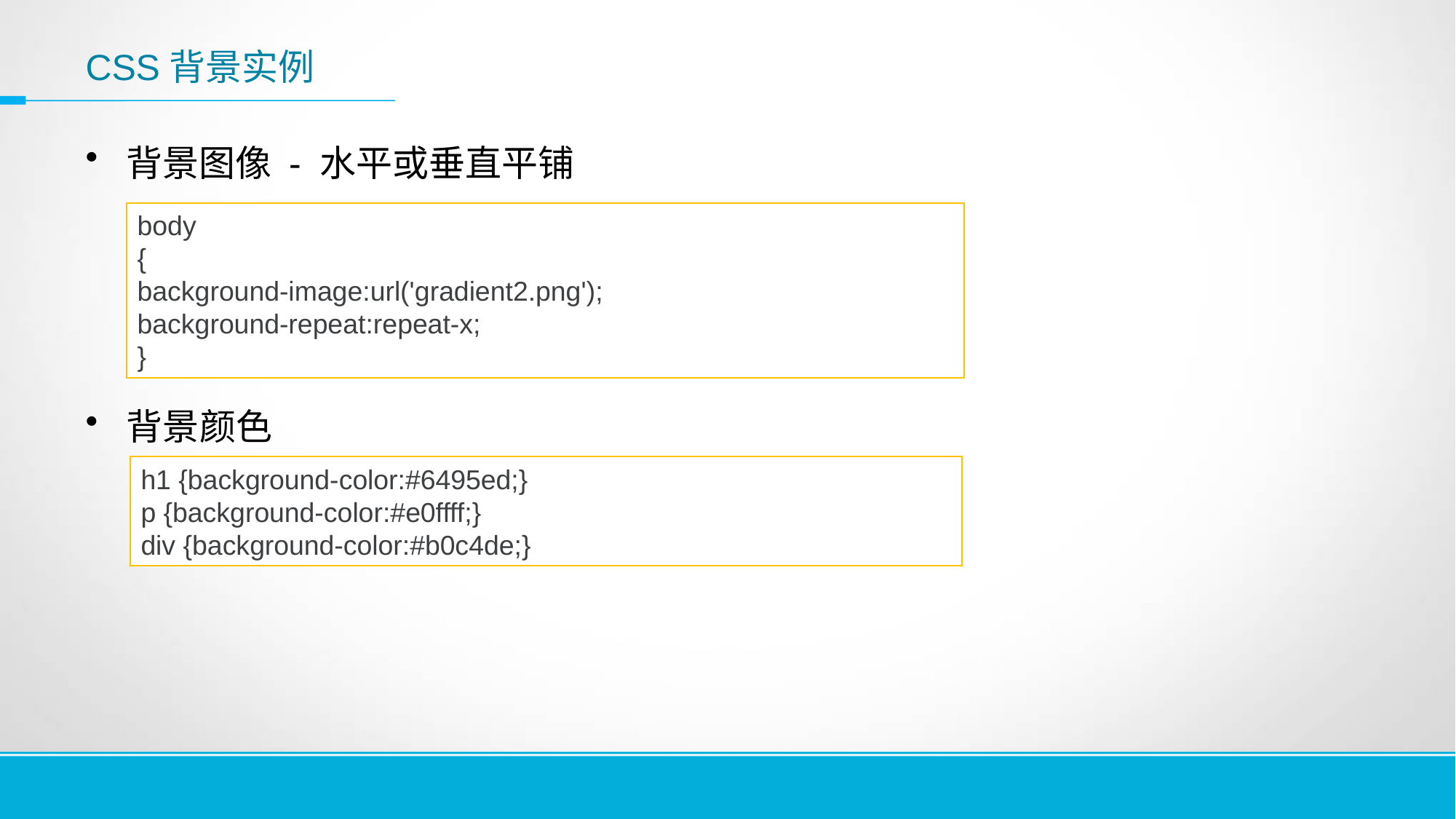

# CSS背景实例
背景图像 - 水平或垂直平铺

背景颜色

body
{
background-image:url('gradient2.png');
background-repeat:repeat-x;
}
h1 {background-color:#6495ed;}
p {background-color:#e0ffff;}
div {background-color:#b0c4de;}